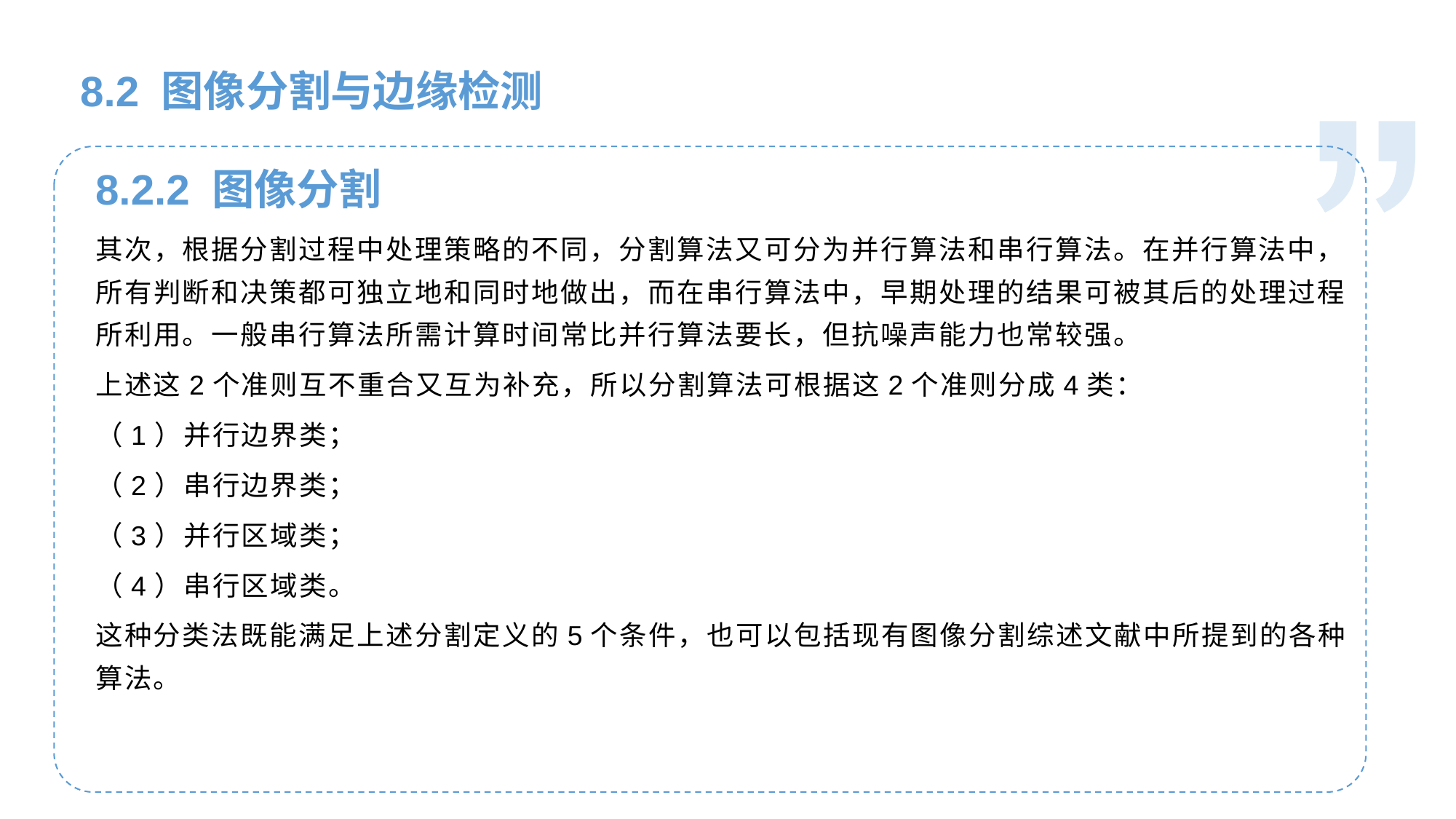

人工智能基础
8.2 图像分割与边缘检测

8.2.2 图像分割
其次，根据分割过程中处理策略的不同，分割算法又可分为并行算法和串行算法。在并行算法中，所有判断和决策都可独立地和同时地做出，而在串行算法中，早期处理的结果可被其后的处理过程所利用。一般串行算法所需计算时间常比并行算法要长，但抗噪声能力也常较强。
上述这2个准则互不重合又互为补充，所以分割算法可根据这2个准则分成4类：
（1）并行边界类；
（2）串行边界类；
（3）并行区域类；
（4）串行区域类。
这种分类法既能满足上述分割定义的5个条件，也可以包括现有图像分割综述文献中所提到的各种算法。